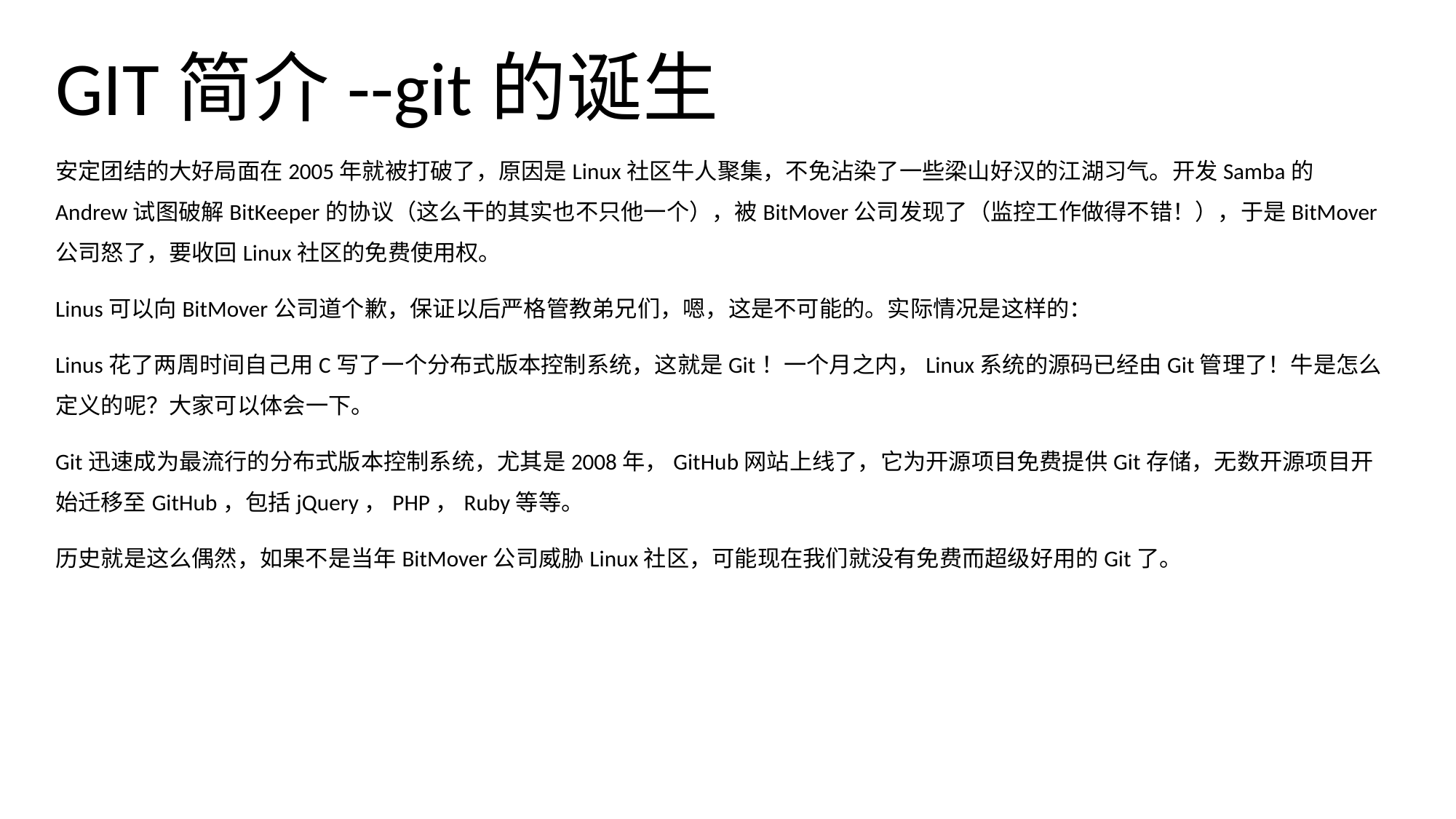

# GIT简介--git的诞生
安定团结的大好局面在2005年就被打破了，原因是Linux社区牛人聚集，不免沾染了一些梁山好汉的江湖习气。开发Samba的Andrew试图破解BitKeeper的协议（这么干的其实也不只他一个），被BitMover公司发现了（监控工作做得不错！），于是BitMover公司怒了，要收回Linux社区的免费使用权。
Linus可以向BitMover公司道个歉，保证以后严格管教弟兄们，嗯，这是不可能的。实际情况是这样的：
Linus花了两周时间自己用C写了一个分布式版本控制系统，这就是Git！一个月之内，Linux系统的源码已经由Git管理了！牛是怎么定义的呢？大家可以体会一下。
Git迅速成为最流行的分布式版本控制系统，尤其是2008年，GitHub网站上线了，它为开源项目免费提供Git存储，无数开源项目开始迁移至GitHub，包括jQuery，PHP，Ruby等等。
历史就是这么偶然，如果不是当年BitMover公司威胁Linux社区，可能现在我们就没有免费而超级好用的Git了。